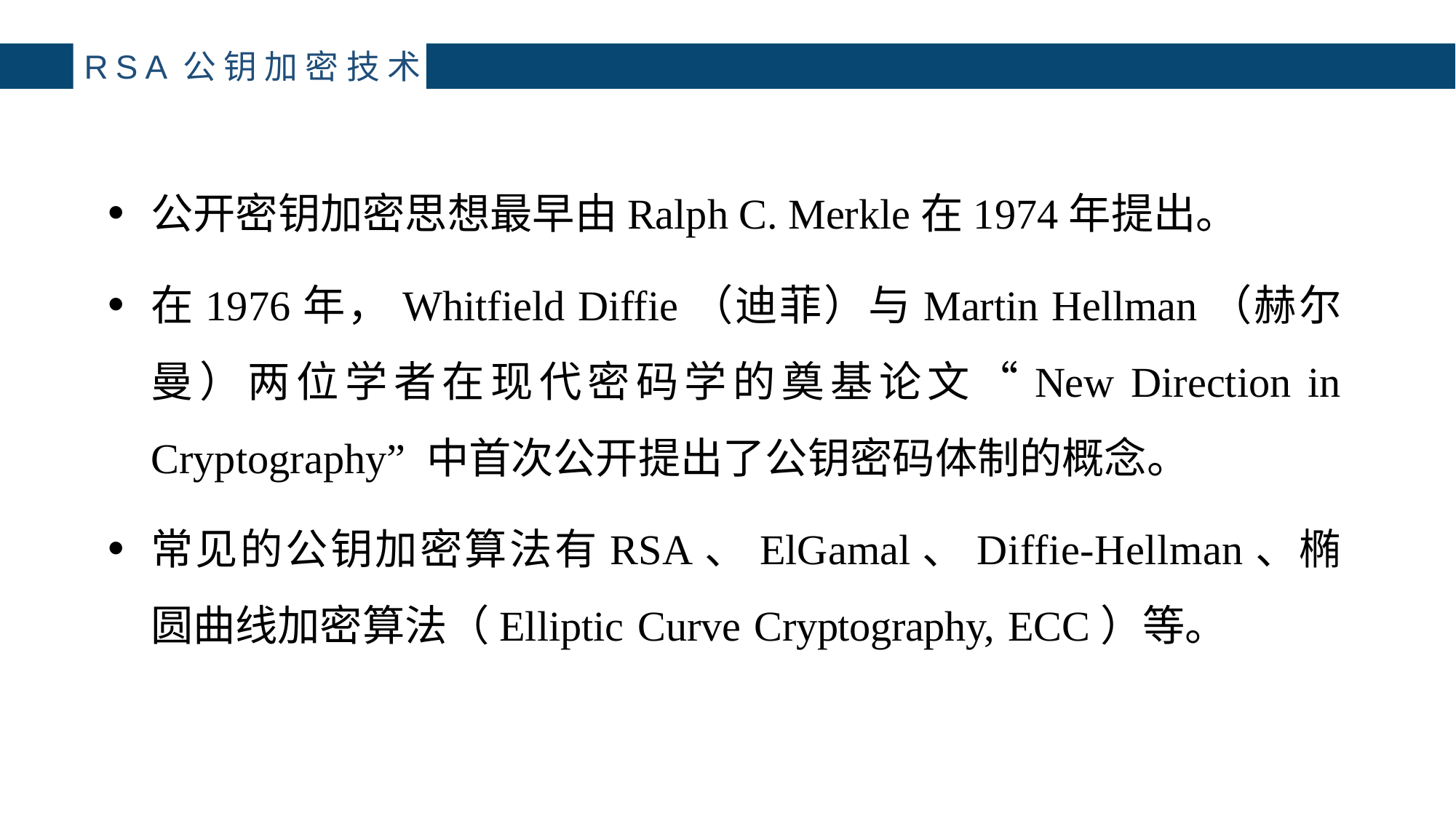

# RSA公钥加密技术
公开密钥加密思想最早由Ralph C. Merkle在1974年提出。
在1976年，Whitfield Diffie（迪菲）与Martin Hellman（赫尔曼）两位学者在现代密码学的奠基论文“New Direction in Cryptography” 中首次公开提出了公钥密码体制的概念。
常见的公钥加密算法有RSA、ElGamal、Diffie-Hellman、椭圆曲线加密算法（Elliptic Curve Cryptography, ECC）等。